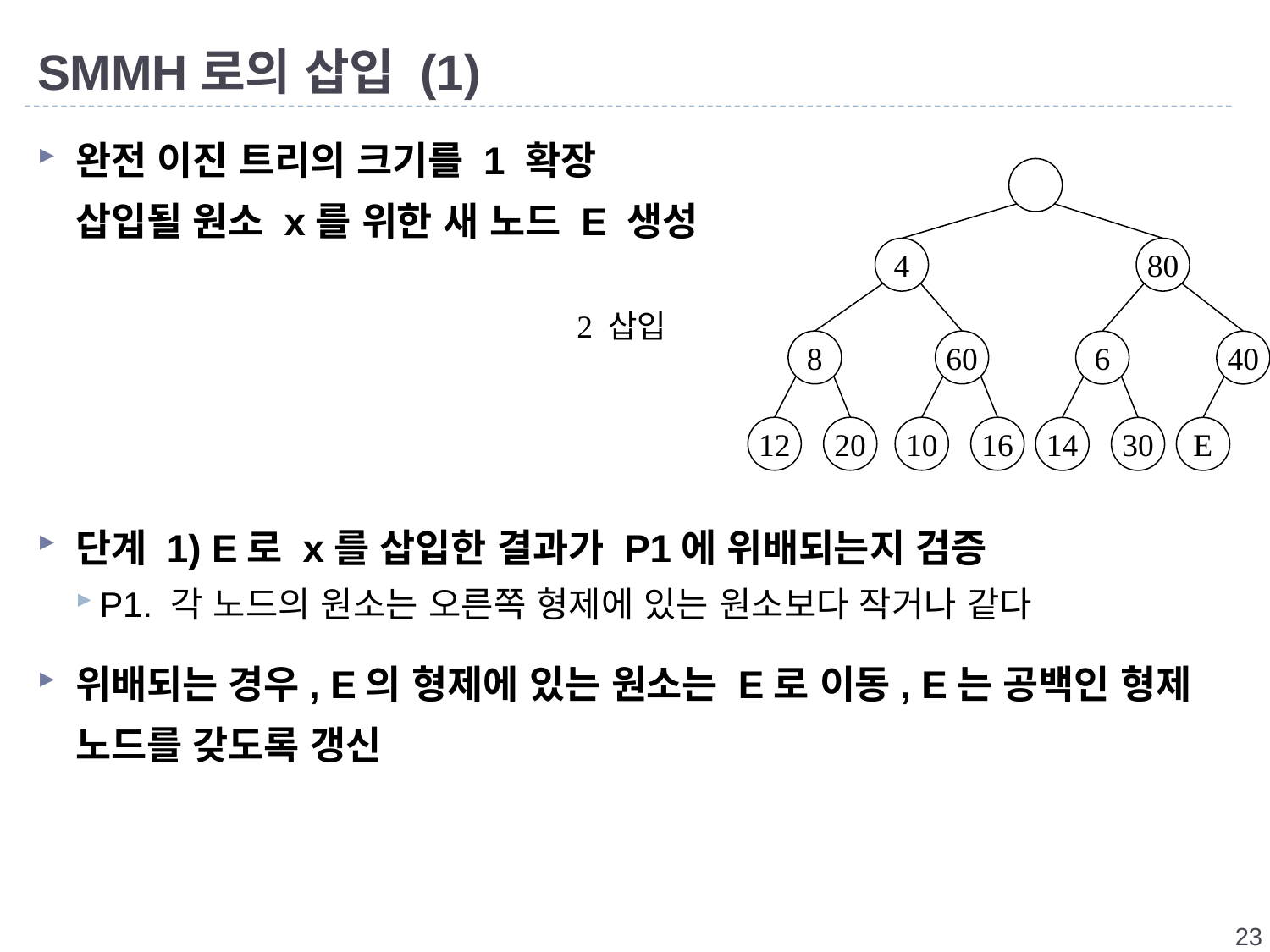

# SMMH로의 삽입 (1)
완전 이진 트리의 크기를 1 확장
삽입될 원소 x를 위한 새 노드 E 생성

단계 1) E로 x를 삽입한 결과가 P1에 위배되는지 검증
P1. 각 노드의 원소는 오른쪽 형제에 있는 원소보다 작거나 같다
위배되는 경우, E의 형제에 있는 원소는 E로 이동, E는 공백인 형제 노드를 갖도록 갱신

4
80
8
60
6
40
12
20
10
16
14
30
E
2 삽입
23